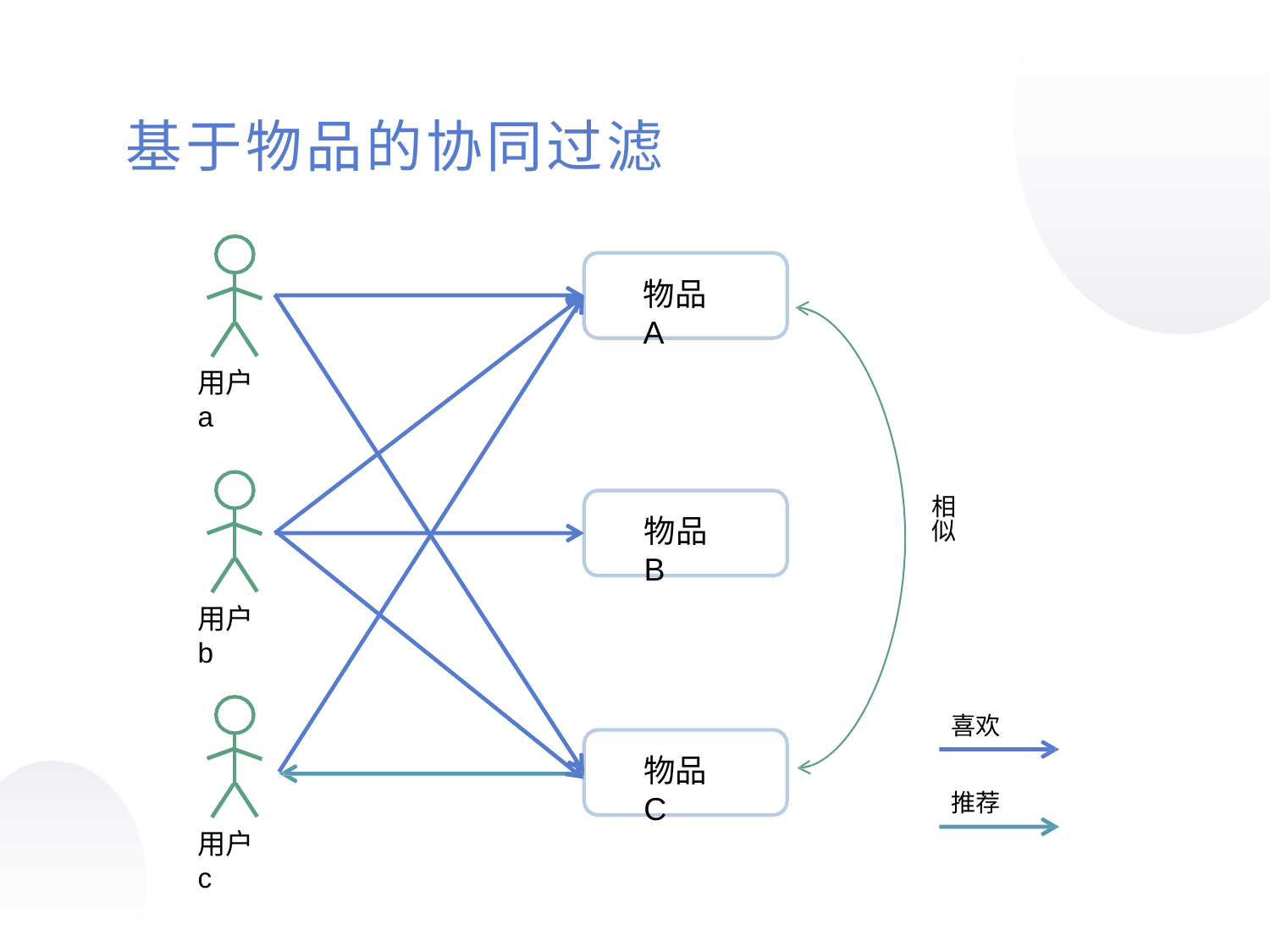

基于物品的协同过滤

物品A

用户a

相 似

物品B
用户b

喜欢

物品C

推荐

用户c